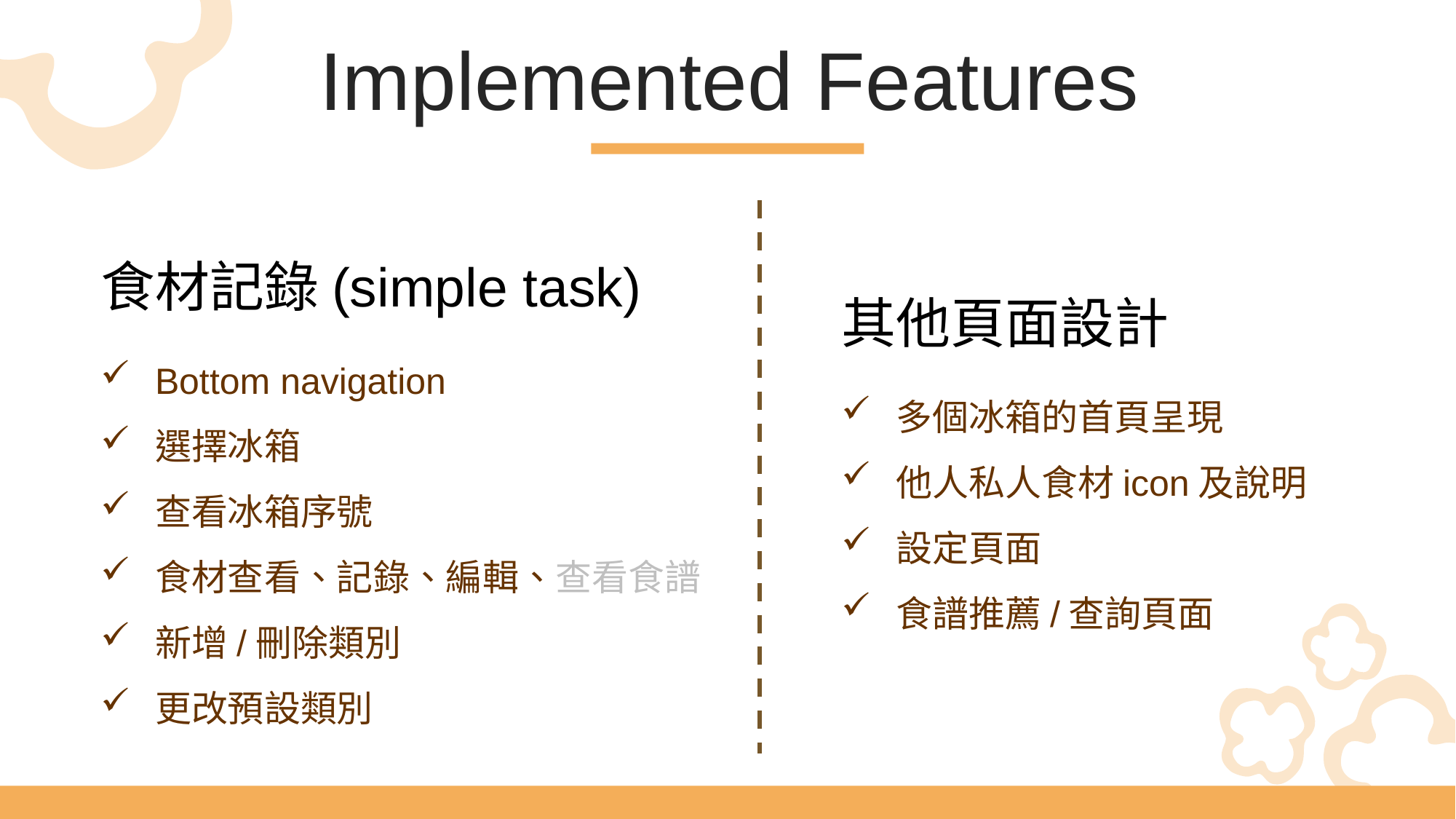

Implemented Features
食材記錄(simple task)
Bottom navigation
選擇冰箱
查看冰箱序號
食材查看、記錄、編輯、查看食譜
新增/刪除類別
更改預設類別
其他頁面設計
多個冰箱的首頁呈現
他人私人食材icon及說明
設定頁面
食譜推薦/查詢頁面